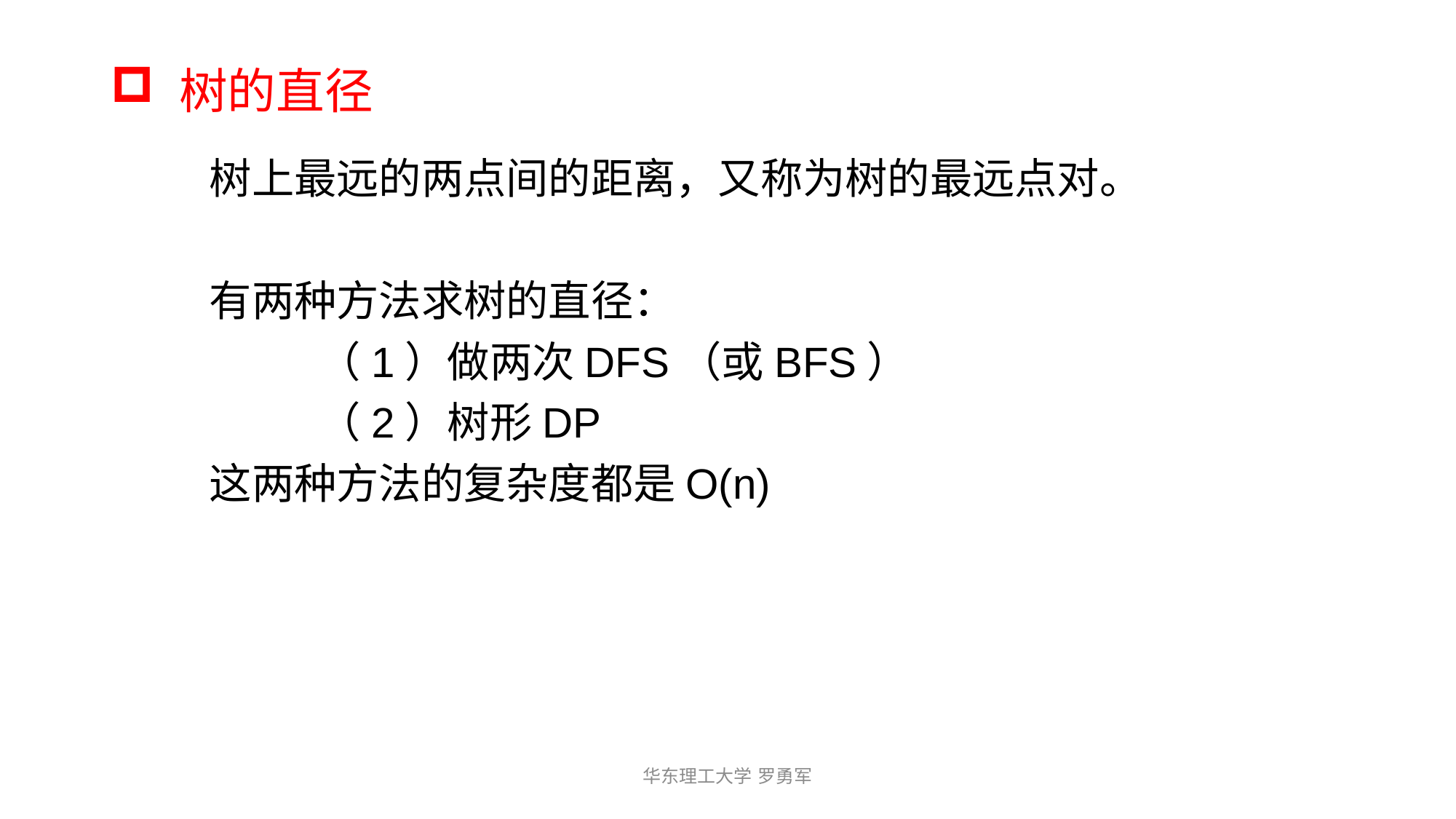

# 树的直径
树上最远的两点间的距离，又称为树的最远点对。

有两种方法求树的直径：
	（1）做两次DFS（或BFS）
	（2）树形DP
这两种方法的复杂度都是O(n)
华东理工大学 罗勇军